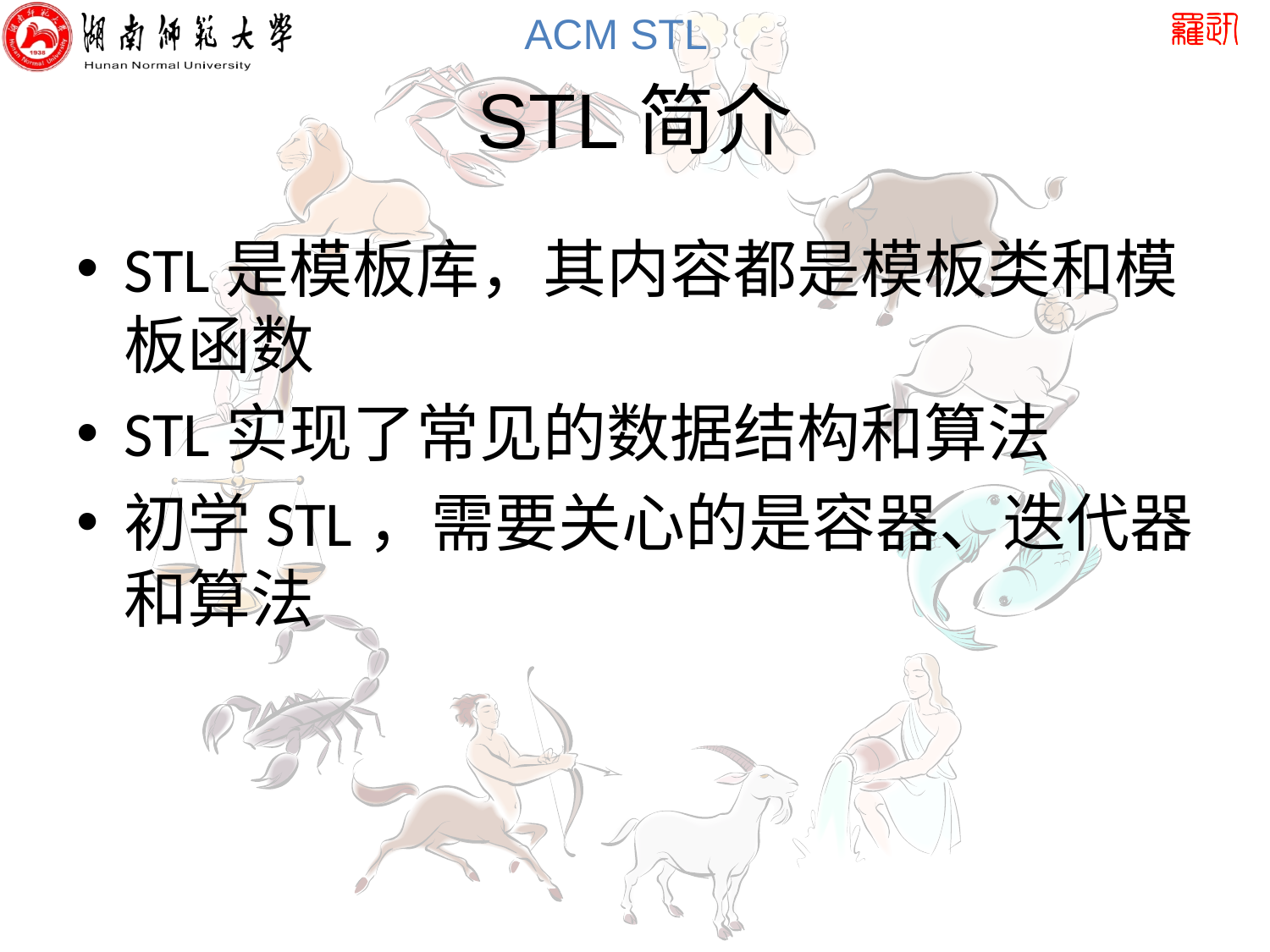

# STL简介
STL是模板库，其内容都是模板类和模板函数
STL实现了常见的数据结构和算法
初学STL，需要关心的是容器、迭代器和算法